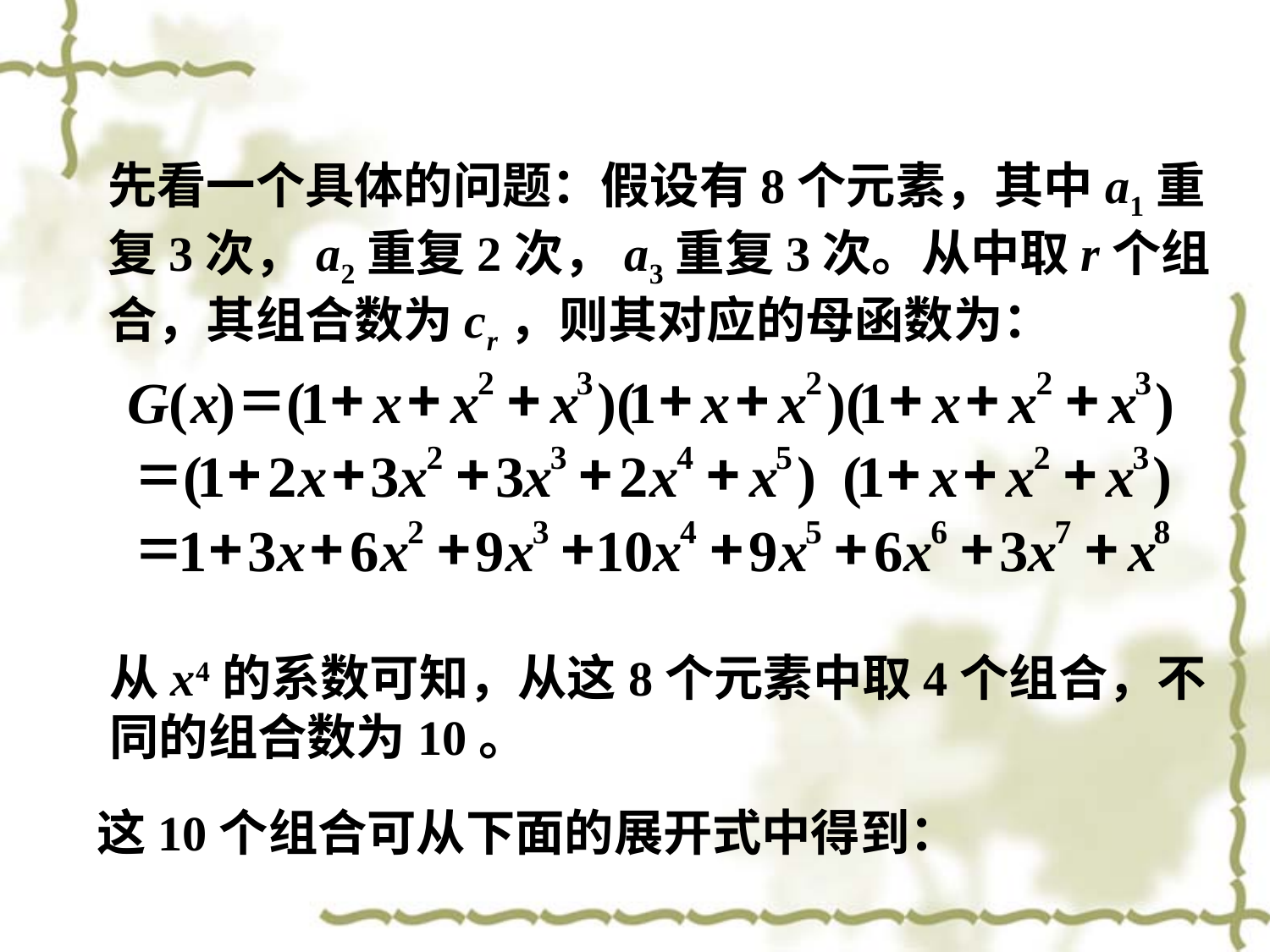

先看一个具体的问题：假设有8个元素，其中a1重复3次，a2重复2次，a3重复3次。从中取r个组合，其组合数为cr，则其对应的母函数为：
=
+
+
+
+
+
+
+
+
2
3
2
2
3
G
(
x
)
(
1
x
x
x
)(
1
x
x
)(
1
x
x
x
)
=
+
+
+
+
+
+
+
+
2
3
4
5
2
3

(
1
2
3
3
2
)

(
1
)
x
x
x
x
x
x
x
x
=
+
+
+
+
+
+
+
+
2
3
4
5
6
7
8
x

1
3
6
x
9
x
10
x
9
x
6
x
3
x
x
从x4的系数可知，从这8个元素中取4个组合，不同的组合数为10。
这10个组合可从下面的展开式中得到：